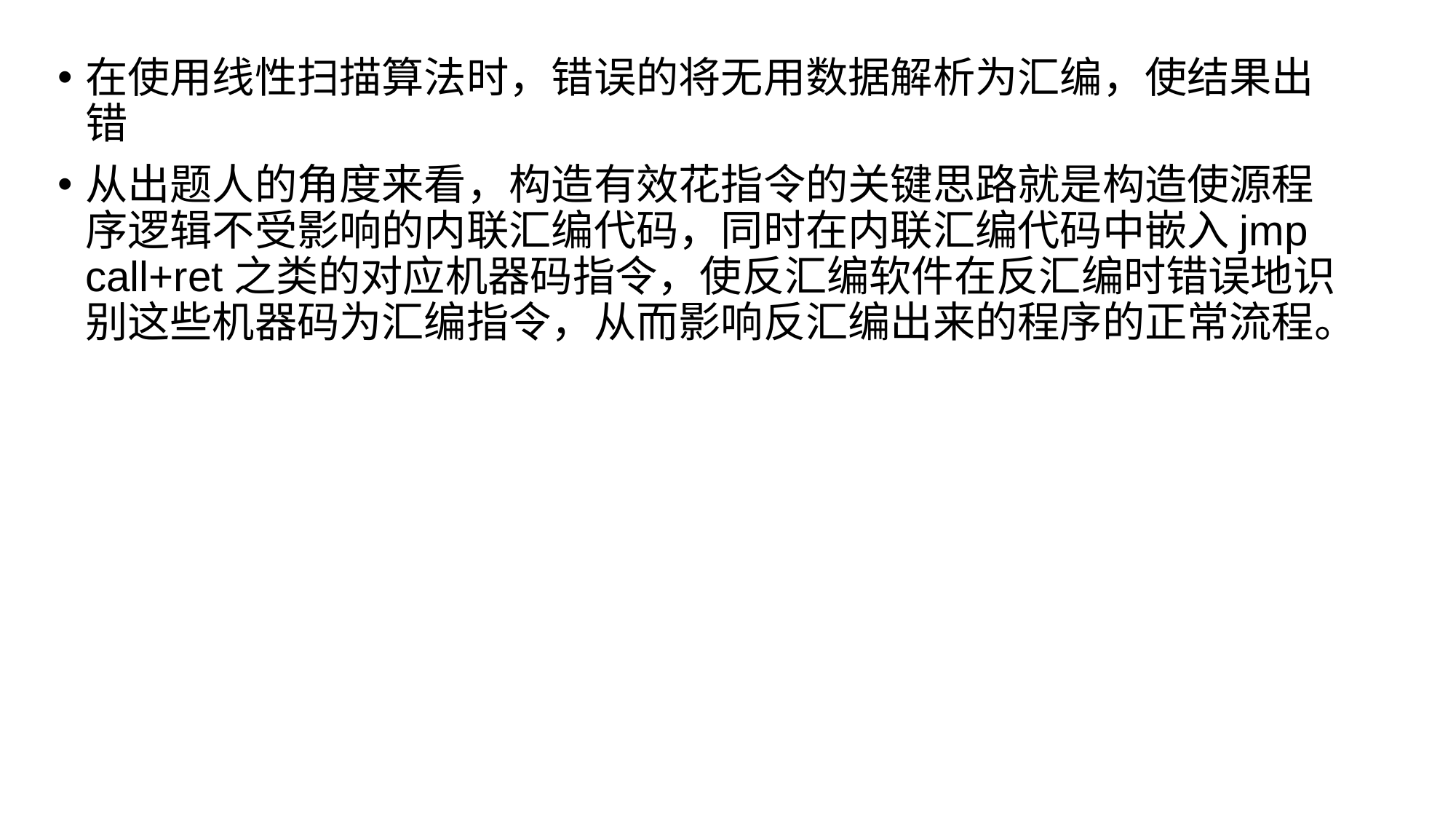

在使用线性扫描算法时，错误的将无用数据解析为汇编，使结果出错
从出题人的角度来看，构造有效花指令的关键思路就是构造使源程序逻辑不受影响的内联汇编代码，同时在内联汇编代码中嵌入jmp call+ret之类的对应机器码指令，使反汇编软件在反汇编时错误地识别这些机器码为汇编指令，从而影响反汇编出来的程序的正常流程。